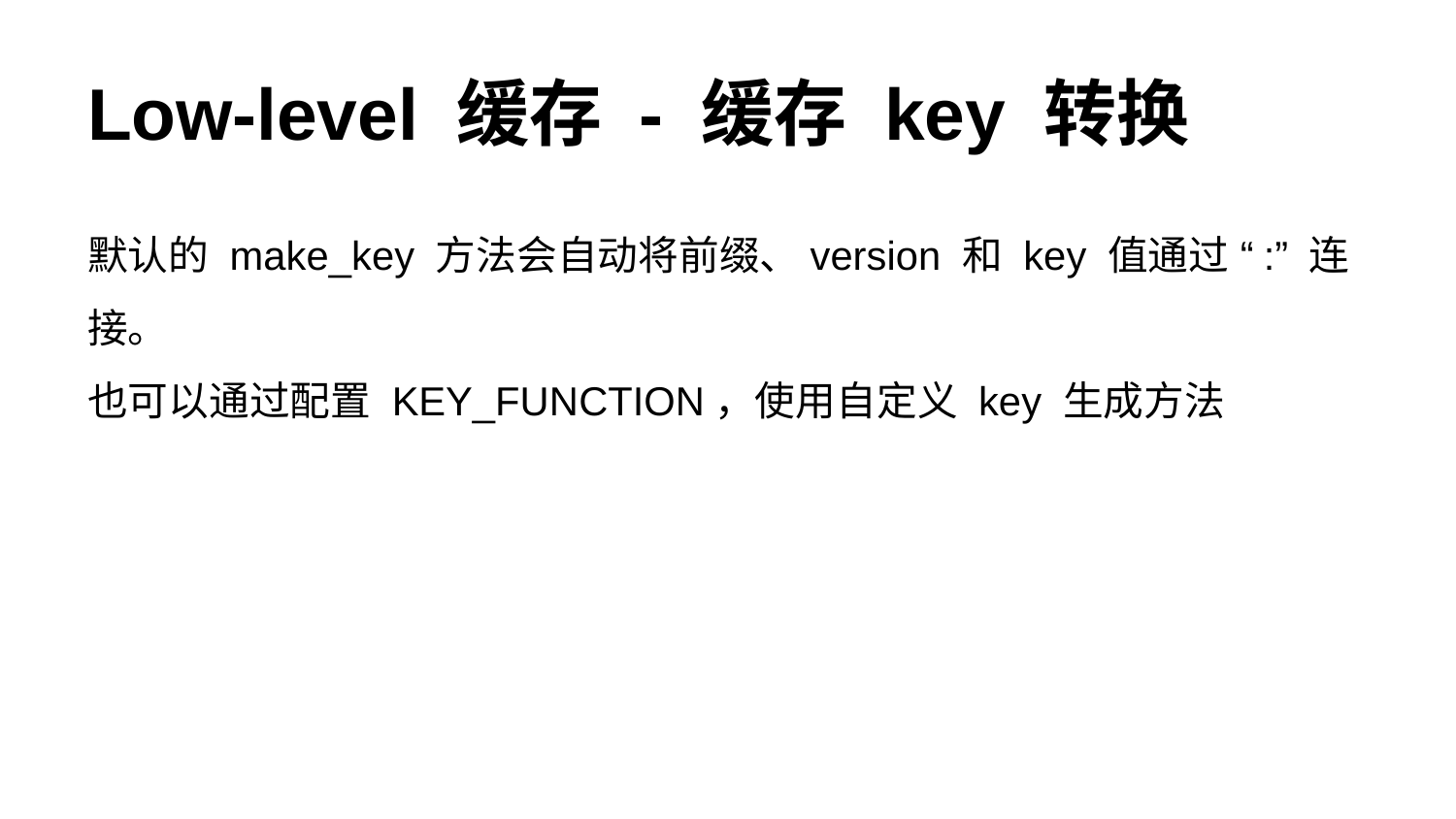

# Low-level 缓存 - 缓存 key 转换
默认的 make_key 方法会自动将前缀、version 和 key 值通过 “:” 连接。
也可以通过配置 KEY_FUNCTION，使用自定义 key 生成方法